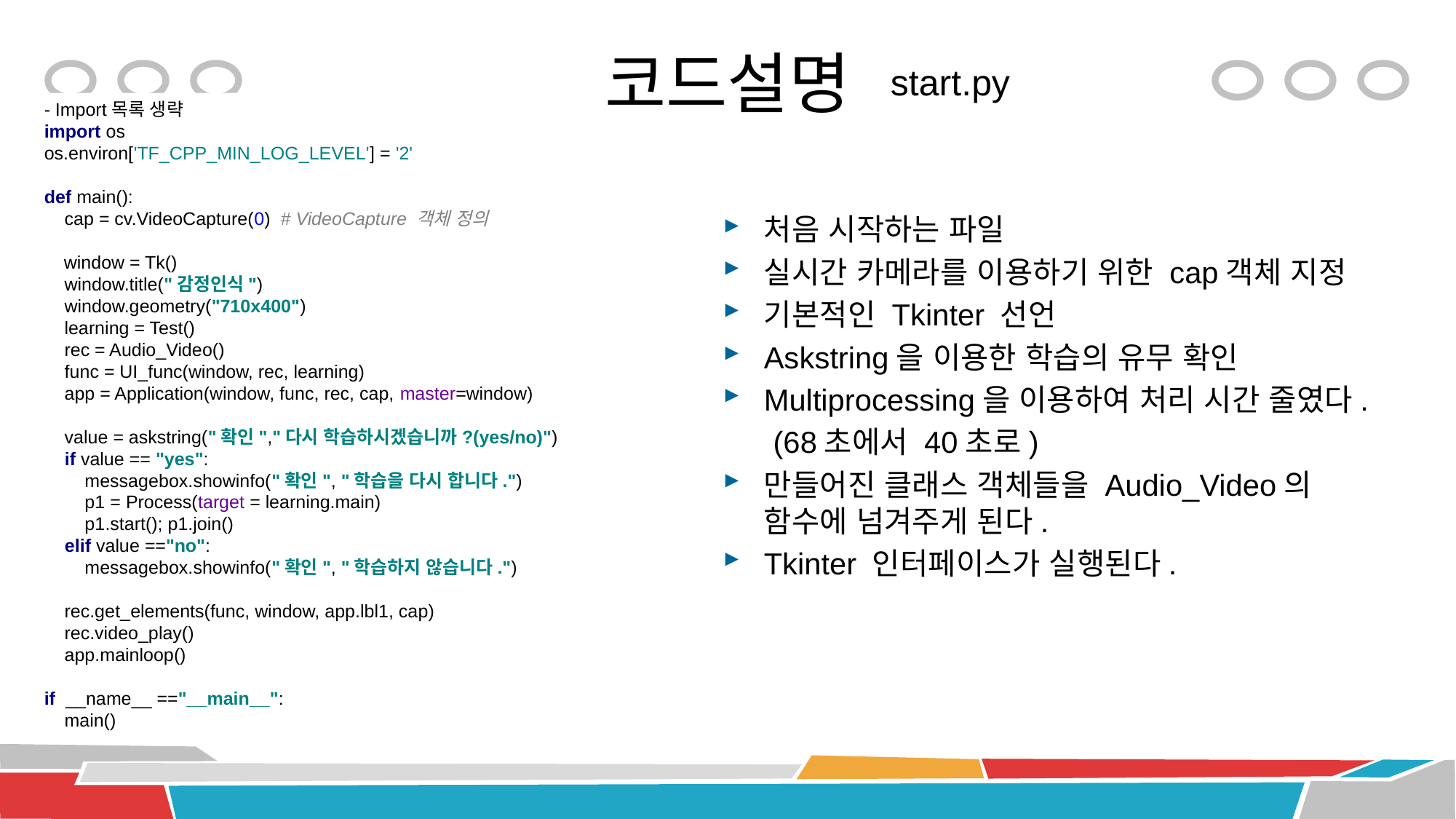

# 코드설명
start.py
- Import목록 생략
import os
os.environ['TF_CPP_MIN_LOG_LEVEL'] = '2'
def main():
    cap = cv.VideoCapture(0)  # VideoCapture 객체 정의
   window = Tk()
    window.title("감정인식")
    window.geometry("710x400")
    learning = Test()
    rec = Audio_Video()
    func = UI_func(window, rec, learning)
    app = Application(window, func, rec, cap, master=window)
    value = askstring("확인","다시 학습하시겠습니까?(yes/no)")
    if value == "yes":
        messagebox.showinfo("확인", "학습을 다시 합니다.")
        p1 = Process(target = learning.main)
        p1.start(); p1.join()
    elif value =="no":
        messagebox.showinfo("확인", "학습하지 않습니다.")
    rec.get_elements(func, window, app.lbl1, cap)
    rec.video_play()
    app.mainloop()
if  __name__ =="__main__":
    main()
처음 시작하는 파일
실시간 카메라를 이용하기 위한 cap객체 지정
기본적인 Tkinter 선언
Askstring을 이용한 학습의 유무 확인
Multiprocessing을 이용하여 처리 시간 줄였다.
      (68초에서 40초로)
만들어진 클래스 객체들을 Audio_Video의 함수에 넘겨주게 된다.
Tkinter 인터페이스가 실행된다.